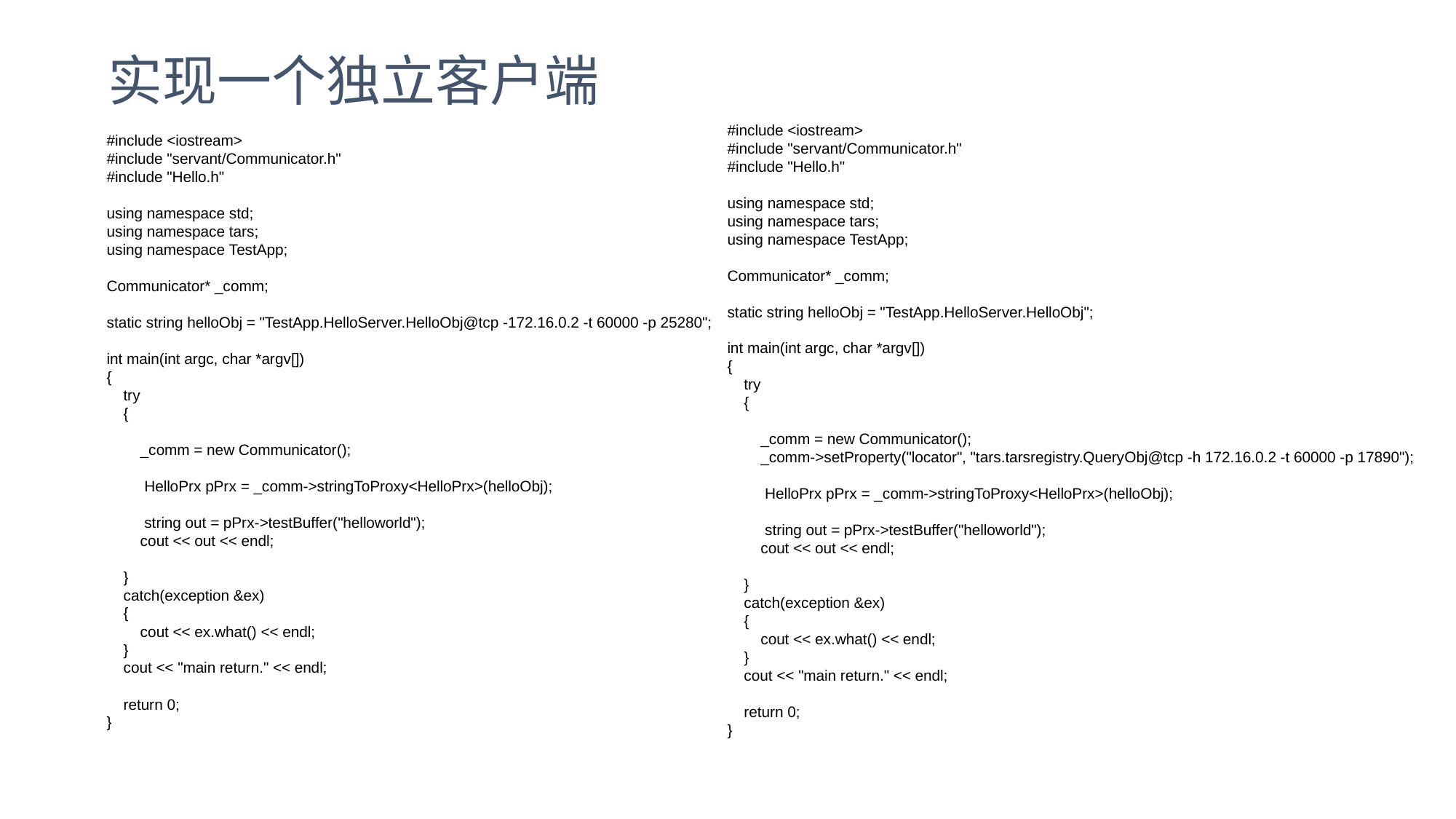

实现一个独立客户端

#include <iostream>
#include "servant/Communicator.h"
#include "Hello.h"

using namespace std;
using namespace tars;
using namespace TestApp;

Communicator* _comm;

static string helloObj = "TestApp.HelloServer.HelloObj";

int main(int argc, char *argv[])
{
    try
    {

        _comm = new Communicator();
        _comm->setProperty("locator", "tars.tarsregistry.QueryObj@tcp -h 172.16.0.2 -t 60000 -p 17890");

         HelloPrx pPrx = _comm->stringToProxy<HelloPrx>(helloObj);

         string out = pPrx->testBuffer("helloworld");
        cout << out << endl;

    }
    catch(exception &ex)
    {
        cout << ex.what() << endl;
    }
    cout << "main return." << endl;

    return 0;
}

#include <iostream>
#include "servant/Communicator.h"
#include "Hello.h"

using namespace std;
using namespace tars;
using namespace TestApp;

Communicator* _comm;

static string helloObj = "TestApp.HelloServer.HelloObj@tcp -172.16.0.2 -t 60000 -p 25280";

int main(int argc, char *argv[])
{
    try
    {

        _comm = new Communicator();

         HelloPrx pPrx = _comm->stringToProxy<HelloPrx>(helloObj);

         string out = pPrx->testBuffer("helloworld");
        cout << out << endl;

    }
    catch(exception &ex)
    {
        cout << ex.what() << endl;
    }
    cout << "main return." << endl;

    return 0;
}